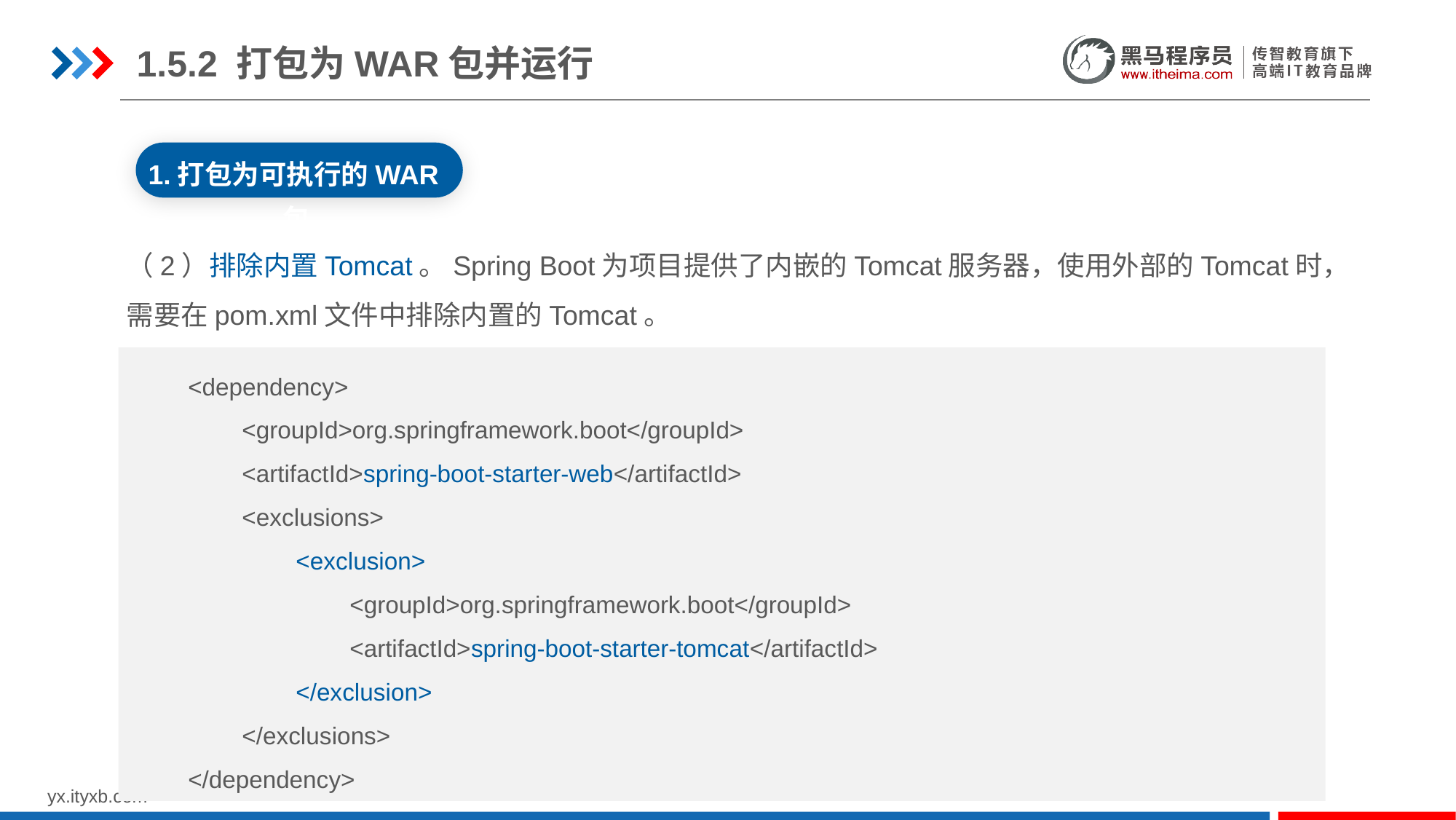

1.5.2 打包为WAR包并运行
1.打包为可执行的WAR包

（2）排除内置Tomcat。Spring Boot为项目提供了内嵌的Tomcat服务器，使用外部的Tomcat时，需要在pom.xml文件中排除内置的Tomcat。

<dependency>
        <groupId>org.springframework.boot</groupId>
        <artifactId>spring-boot-starter-web</artifactId>
        <exclusions>
                <exclusion>
                        <groupId>org.springframework.boot</groupId>
                        <artifactId>spring-boot-starter-tomcat</artifactId>
                </exclusion>
        </exclusions>
</dependency>